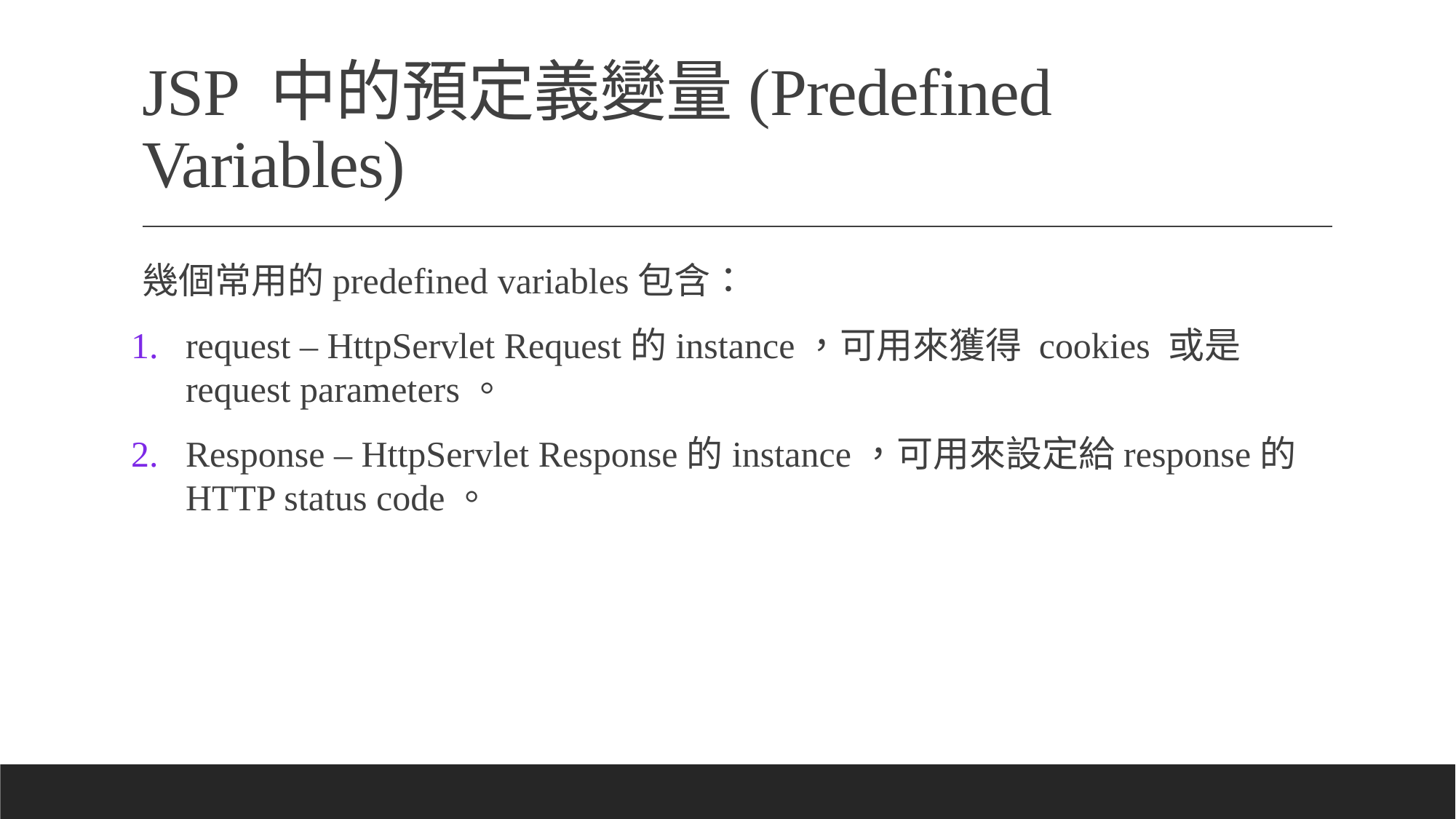

# JSP 中的預定義變量(Predefined Variables)
幾個常用的predefined variables包含：
request – HttpServlet Request的instance，可用來獲得 cookies 或是 request parameters。
Response – HttpServlet Response的instance，可用來設定給response的HTTP status code。